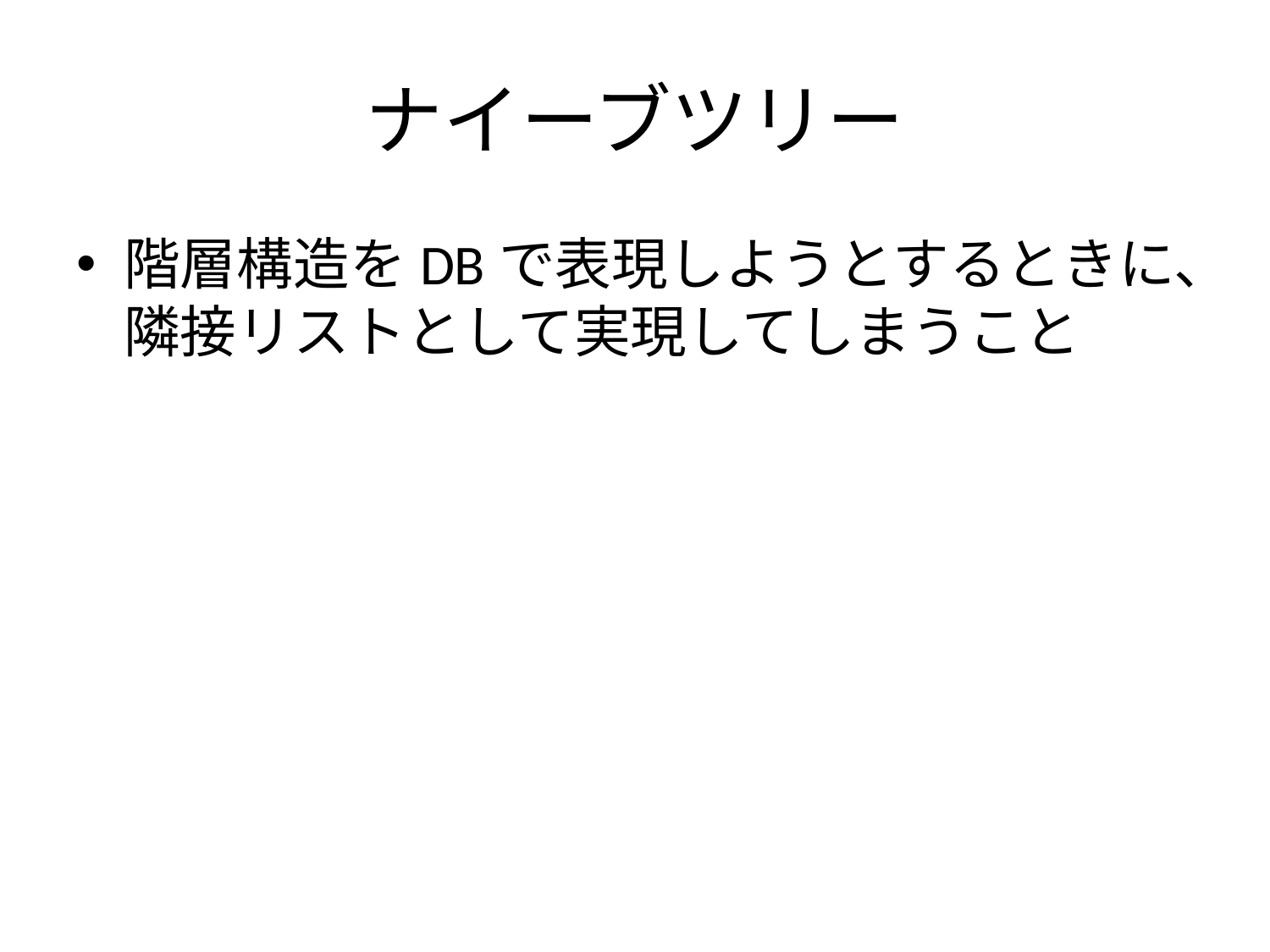

# ナイーブツリー
階層構造をDBで表現しようとするときに、隣接リストとして実現してしまうこと